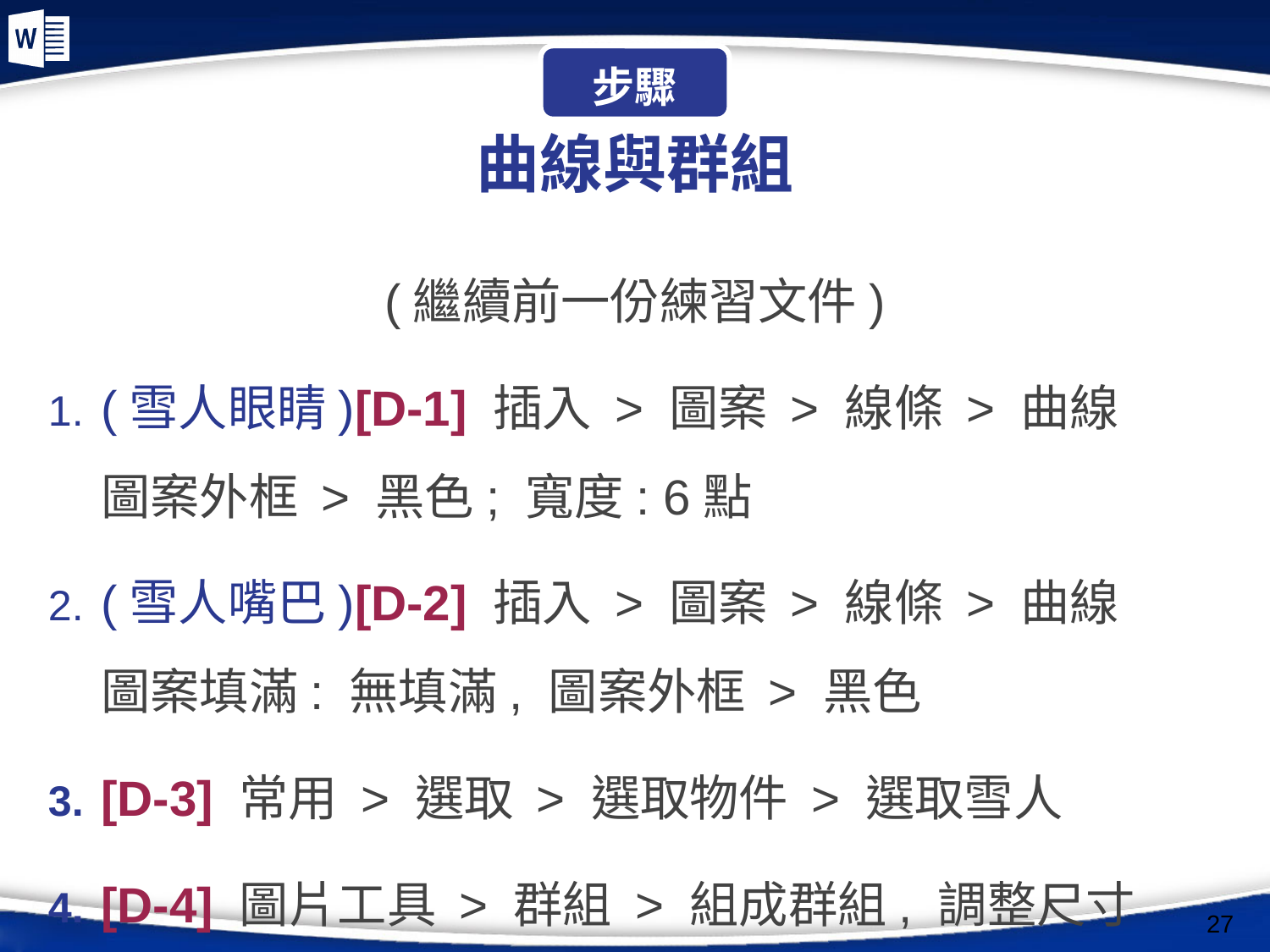

步驟
# 曲線與群組
(繼續前一份練習文件)
(雪人眼睛)[D-1] 插入 > 圖案 > 線條 > 曲線
圖案外框 > 黑色; 寬度: 6點
(雪人嘴巴)[D-2] 插入 > 圖案 > 線條 > 曲線
圖案填滿: 無填滿, 圖案外框 > 黑色
[D-3] 常用 > 選取 > 選取物件 > 選取雪人
[D-4] 圖片工具 > 群組 > 組成群組, 調整尺寸
27